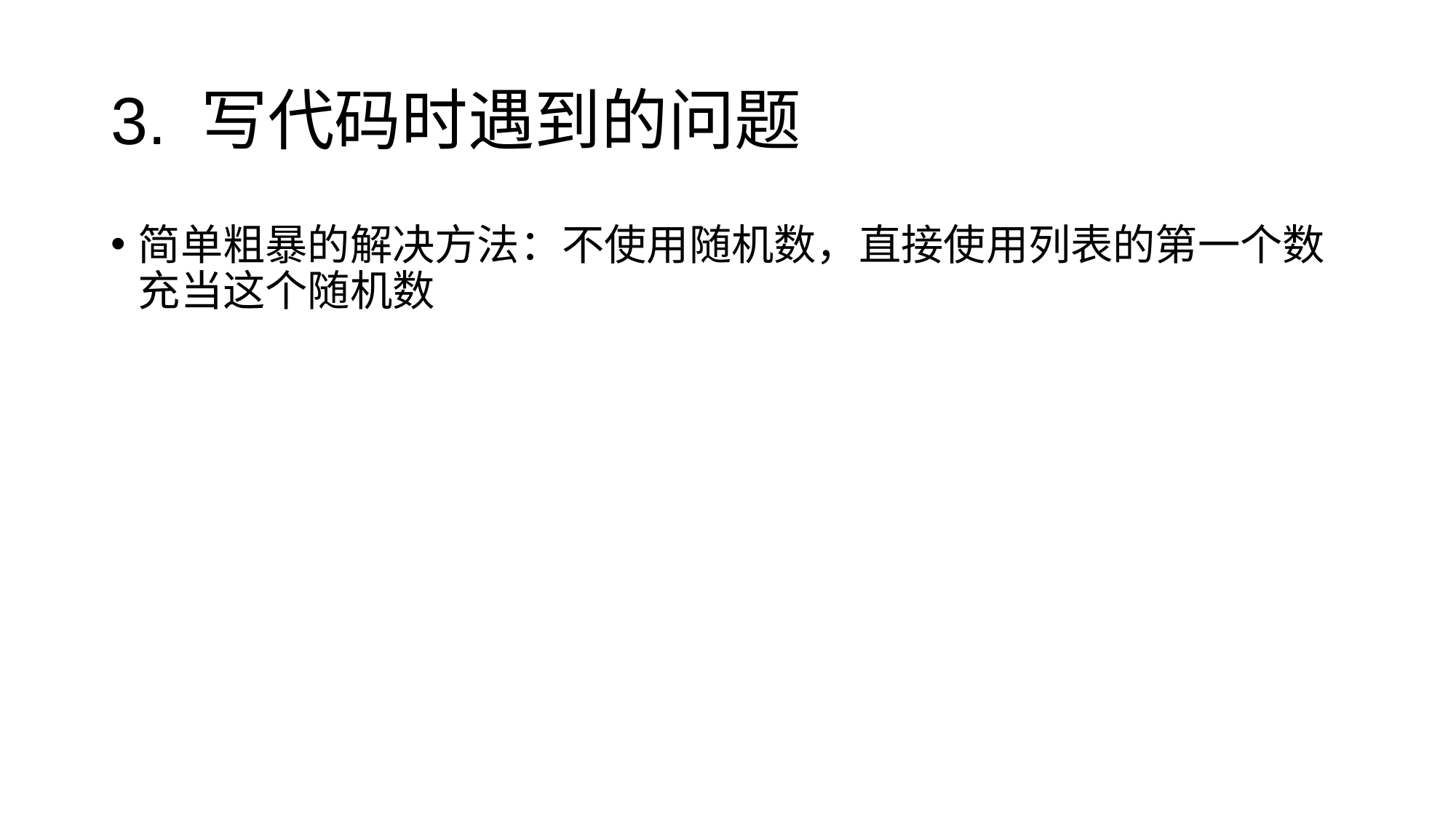

# 3. 写代码时遇到的问题
简单粗暴的解决方法：不使用随机数，直接使用列表的第一个数充当这个随机数